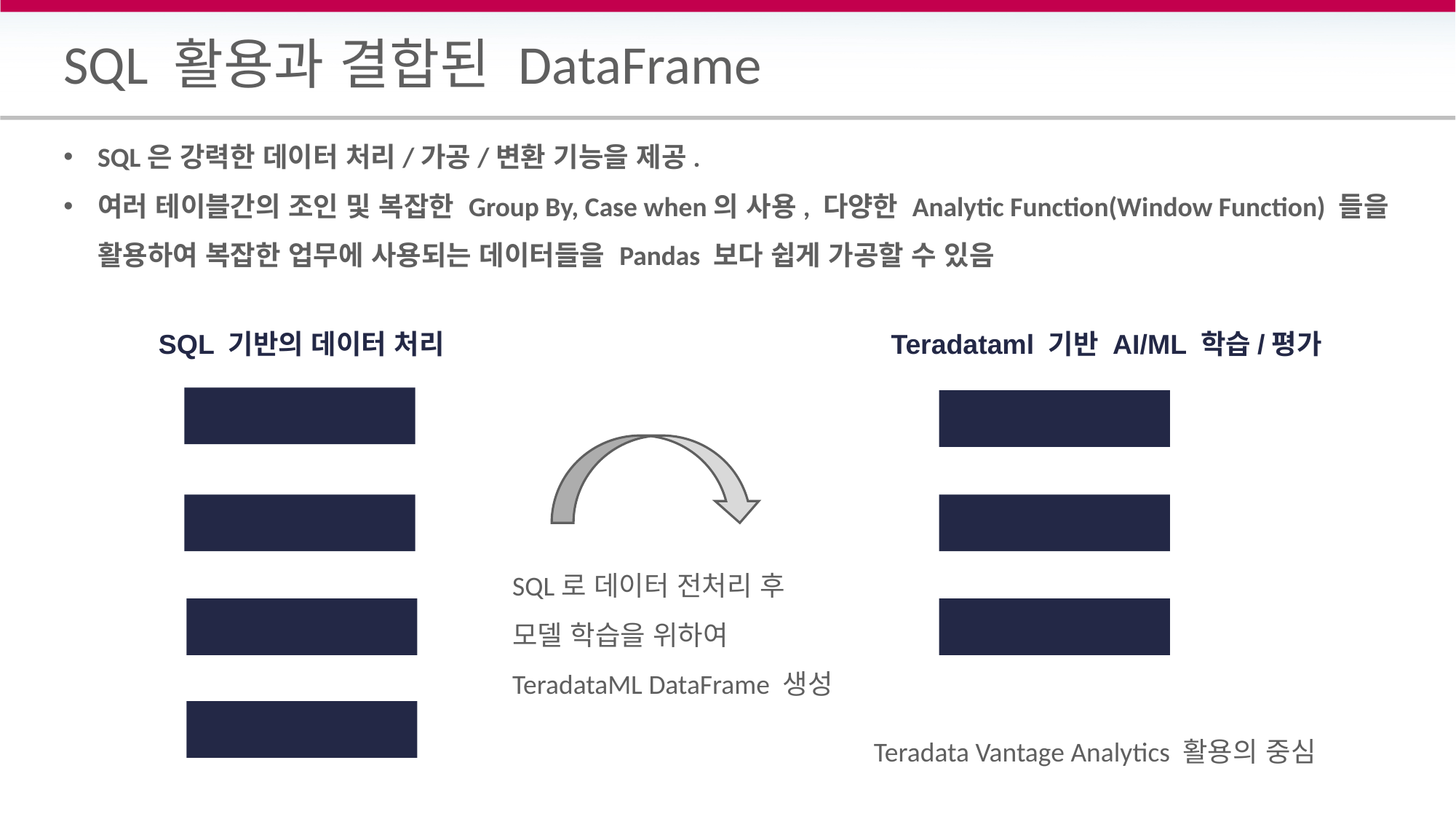

# SQL 활용과 결합된 DataFrame
SQL은 강력한 데이터 처리/가공/변환 기능을 제공.
여러 테이블간의 조인 및 복잡한 Group By, Case when의 사용, 다양한 Analytic Function(Window Function) 들을 활용하여 복잡한 업무에 사용되는 데이터들을 Pandas 보다 쉽게 가공할 수 있음
SQL 기반의 데이터 처리
Teradataml 기반 AI/ML 학습/평가
데이터 이해
데이터 인코딩

데이터  추출
모델 학습/예측
SQL로 데이터 전처리 후
모델 학습을 위하여
TeradataML DataFrame 생성
데이터 가공
평가
학습 Feature 생성
Teradata Vantage Analytics 활용의 중심